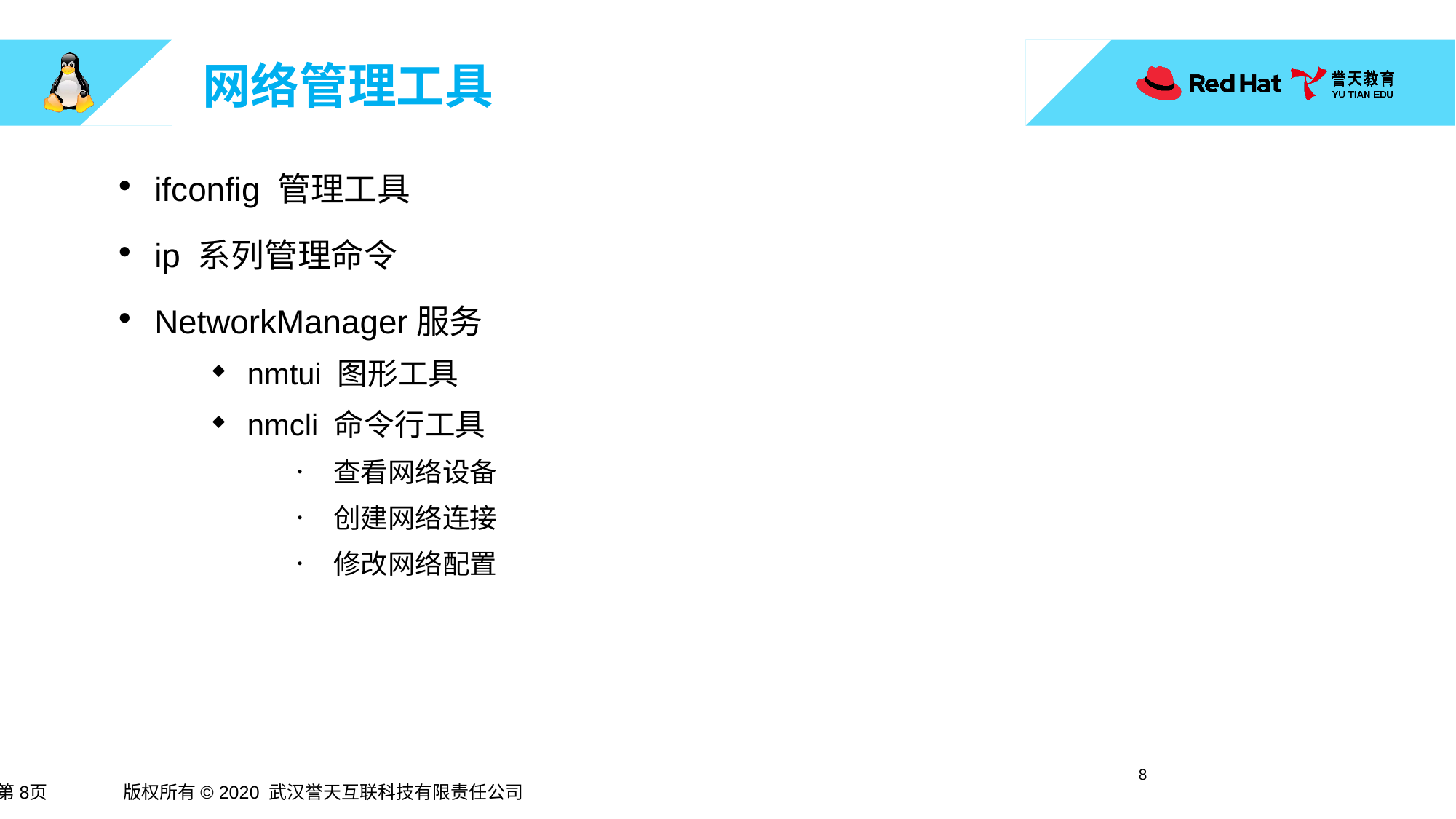

# 网络管理工具
ifconfig 管理工具
ip 系列管理命令
NetworkManager服务
nmtui 图形工具
nmcli 命令行工具
查看网络设备
创建网络连接
修改网络配置
8